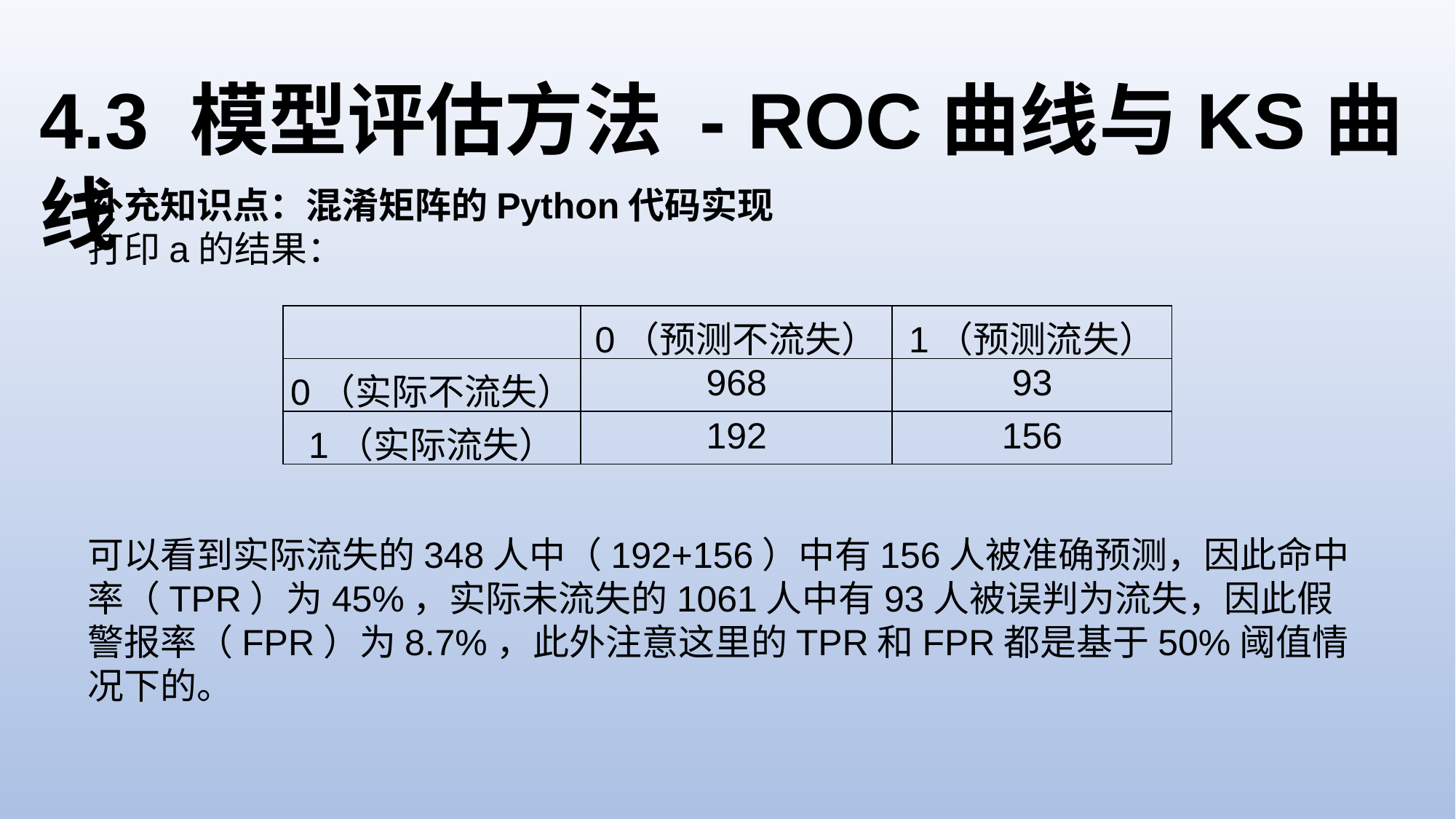

4.3 模型评估方法 - ROC曲线与KS曲线
补充知识点：混淆矩阵的Python代码实现
打印a的结果：

可以看到实际流失的348人中（192+156）中有156人被准确预测，因此命中率（TPR）为45%，实际未流失的1061人中有93人被误判为流失，因此假警报率（FPR）为8.7%，此外注意这里的TPR和FPR都是基于50%阈值情况下的。
|  | 0（预测不流失） | 1（预测流失） |
| --- | --- | --- |
| 0（实际不流失） | 968 | 93 |
| 1（实际流失） | 192 | 156 |